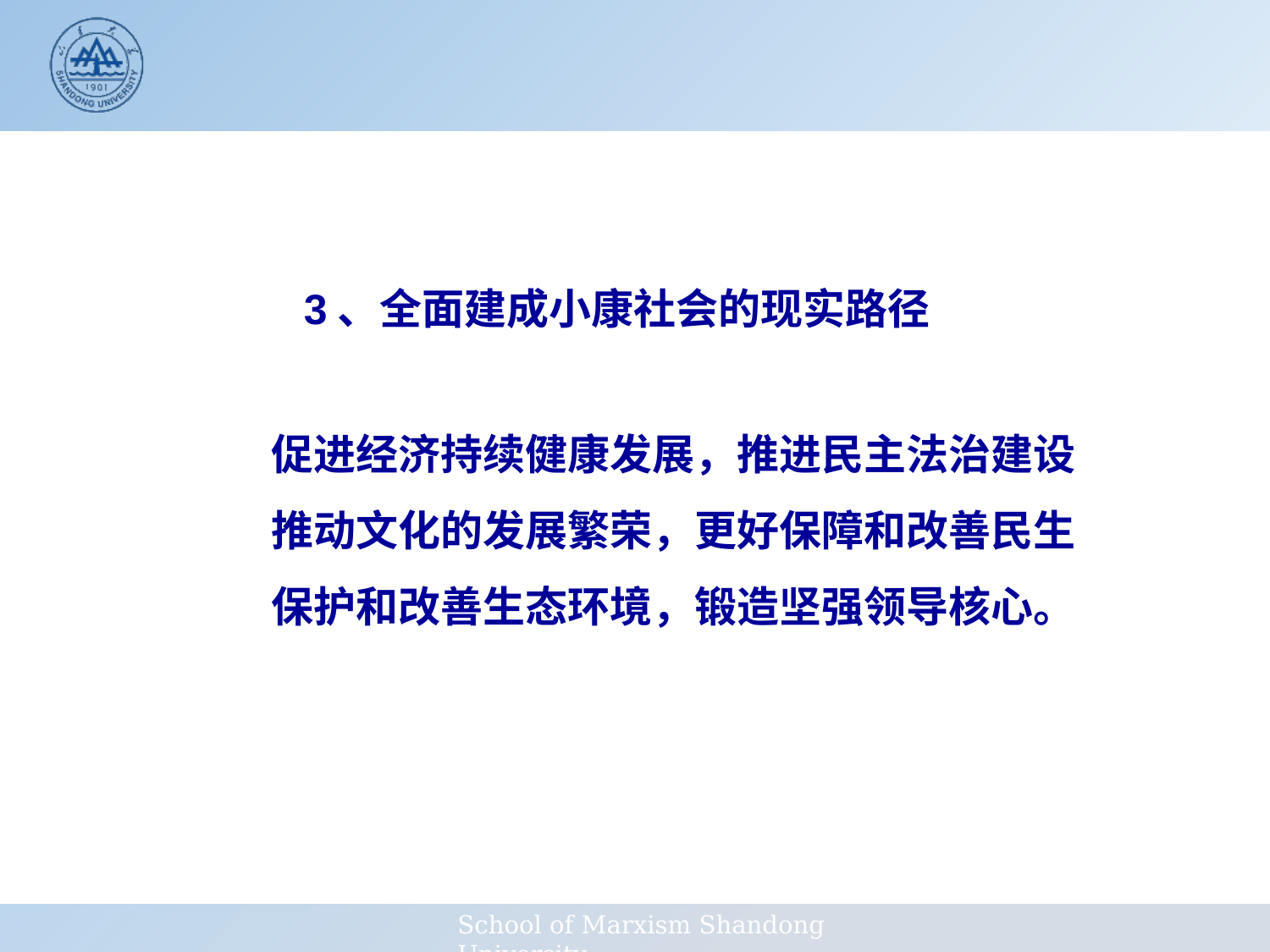

3、全面建成小康社会的现实路径
促进经济持续健康发展，推进民主法治建设
推动文化的发展繁荣，更好保障和改善民生
保护和改善生态环境，锻造坚强领导核心。